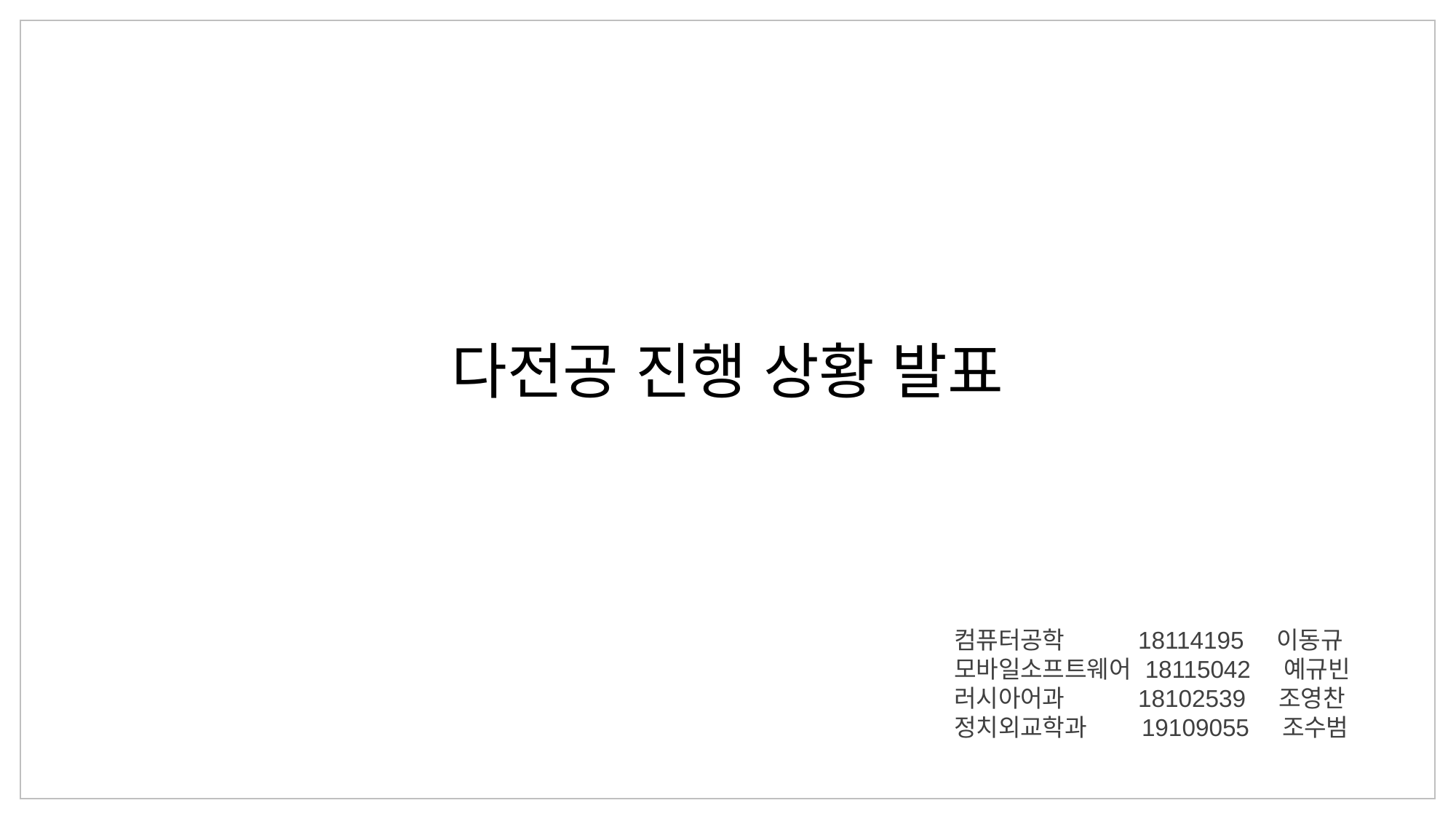

다전공 진행 상황 발표

컴퓨터공학          18114195    이동규
모바일소프트웨어  18115042    예규빈
러시아어과          18102539    조영찬
정치외교학과        19109055    조수범